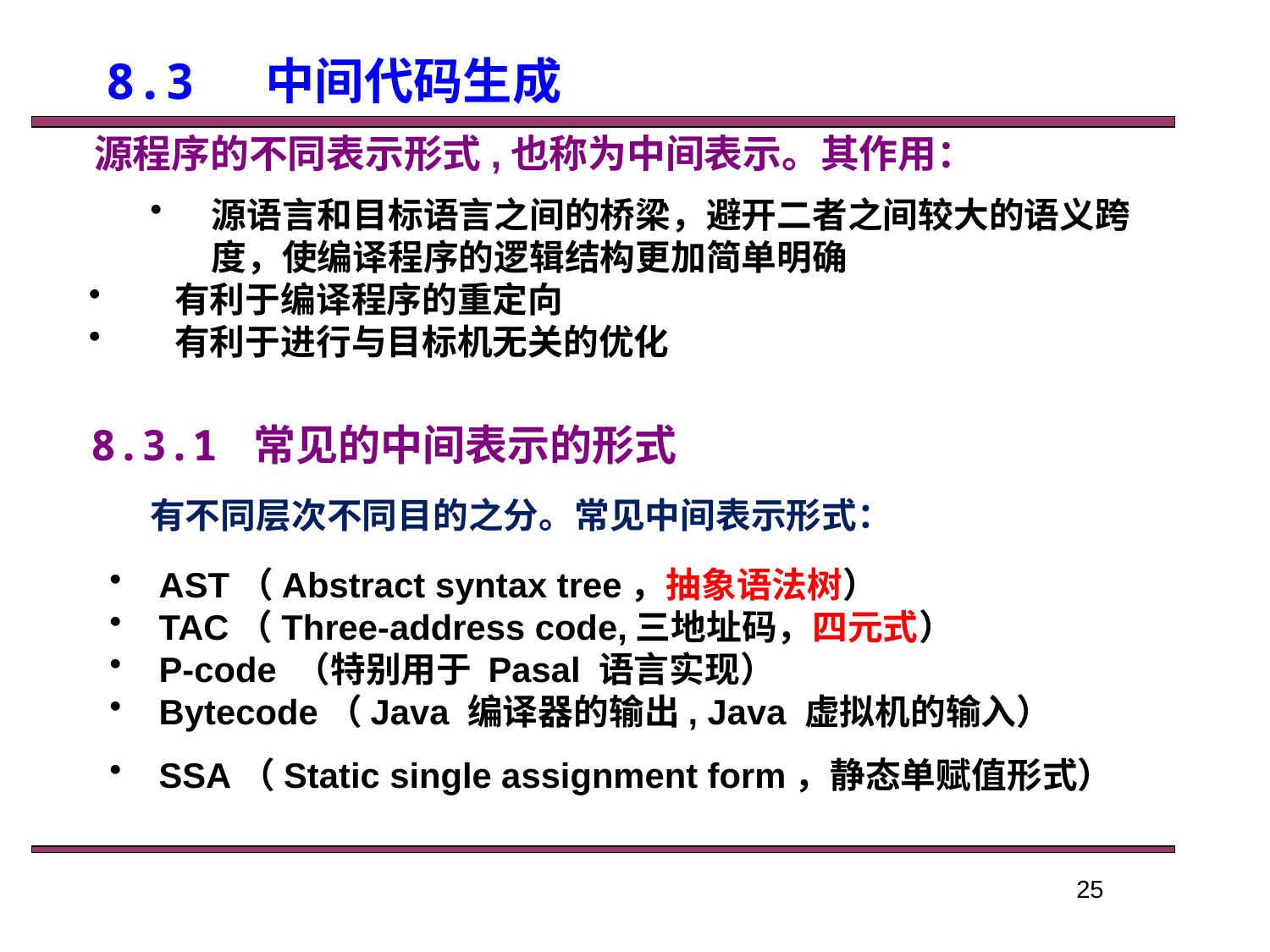

8.3  中间代码生成
 源程序的不同表示形式,也称为中间表示。其作用：
源语言和目标语言之间的桥梁，避开二者之间较大的语义跨度，使编译程序的逻辑结构更加简单明确
  有利于编译程序的重定向
  有利于进行与目标机无关的优化
 8.3.1 常见的中间表示的形式
有不同层次不同目的之分。常见中间表示形式：
  AST（Abstract syntax tree，抽象语法树）
  TAC（Three-address code,三地址码，四元式）
  P-code （特别用于 Pasal 语言实现）
  Bytecode（Java 编译器的输出, Java 虚拟机的输入）
  SSA（Static single assignment form，静态单赋值形式）
25